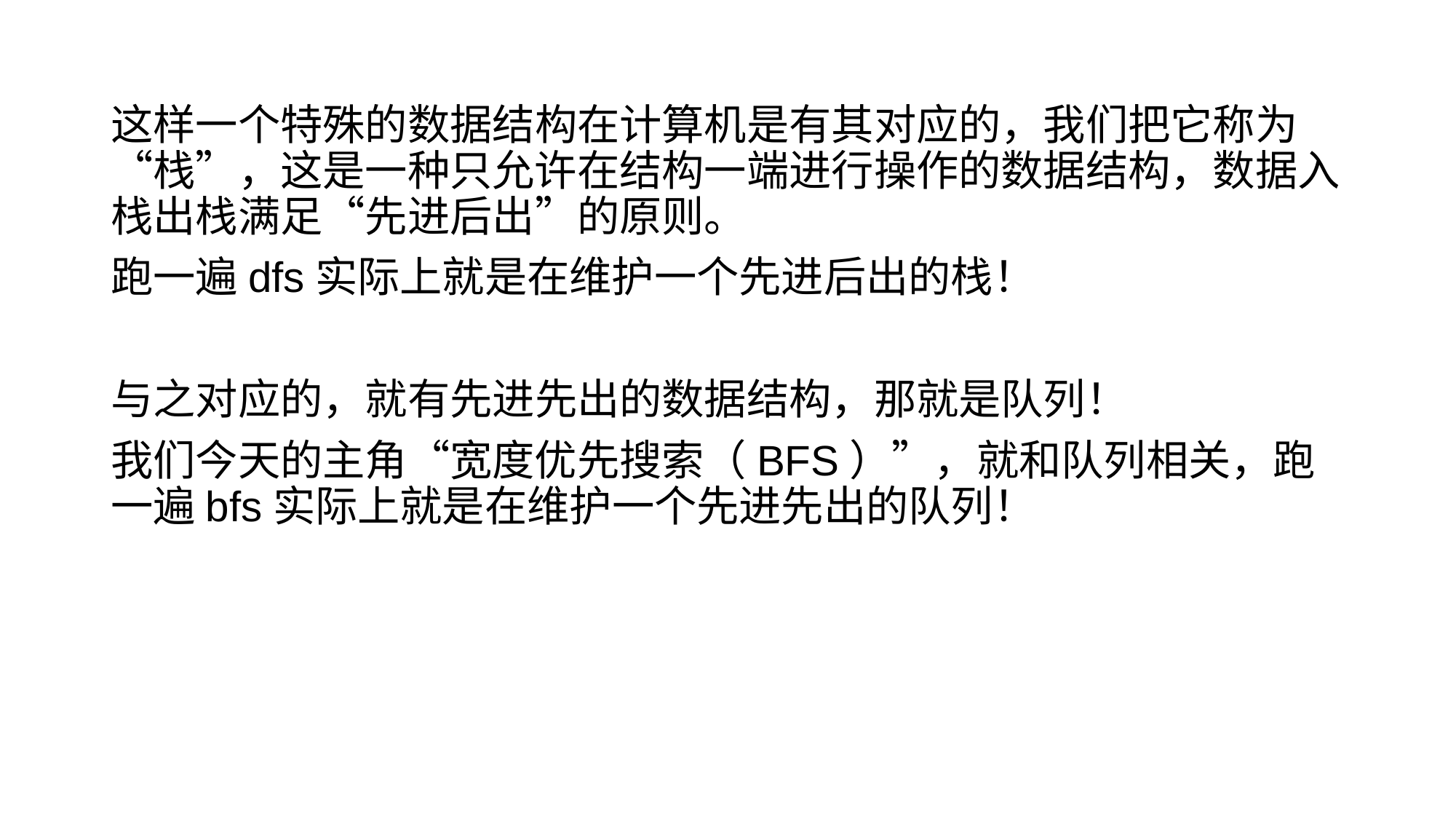

这样一个特殊的数据结构在计算机是有其对应的，我们把它称为“栈”，这是一种只允许在结构一端进行操作的数据结构，数据入栈出栈满足“先进后出”的原则。
跑一遍dfs实际上就是在维护一个先进后出的栈！

与之对应的，就有先进先出的数据结构，那就是队列！
我们今天的主角“宽度优先搜索（BFS）”，就和队列相关，跑一遍bfs实际上就是在维护一个先进先出的队列！